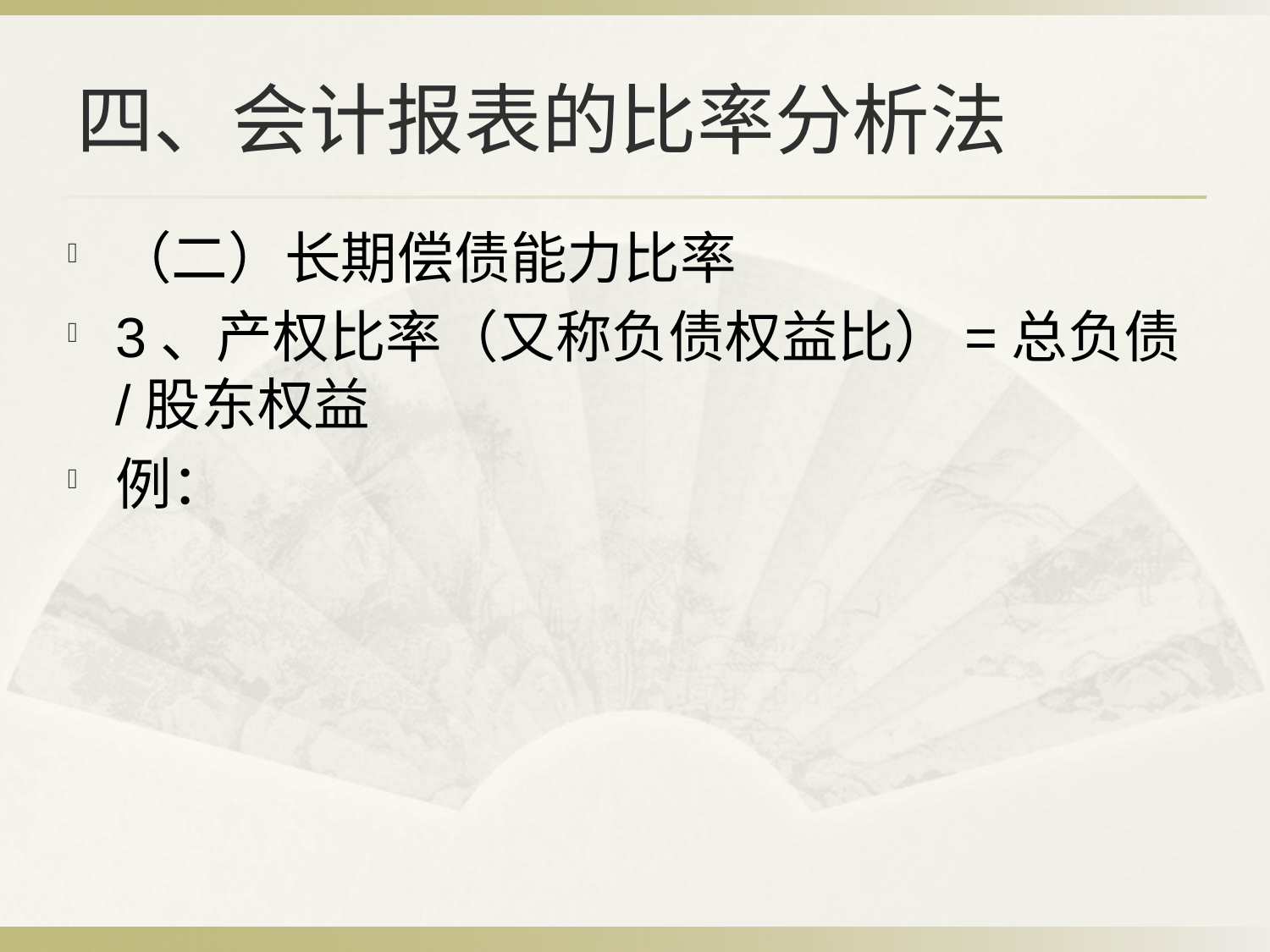

# 四、会计报表的比率分析法
（二）长期偿债能力比率
3、产权比率（又称负债权益比）=总负债/股东权益
例：